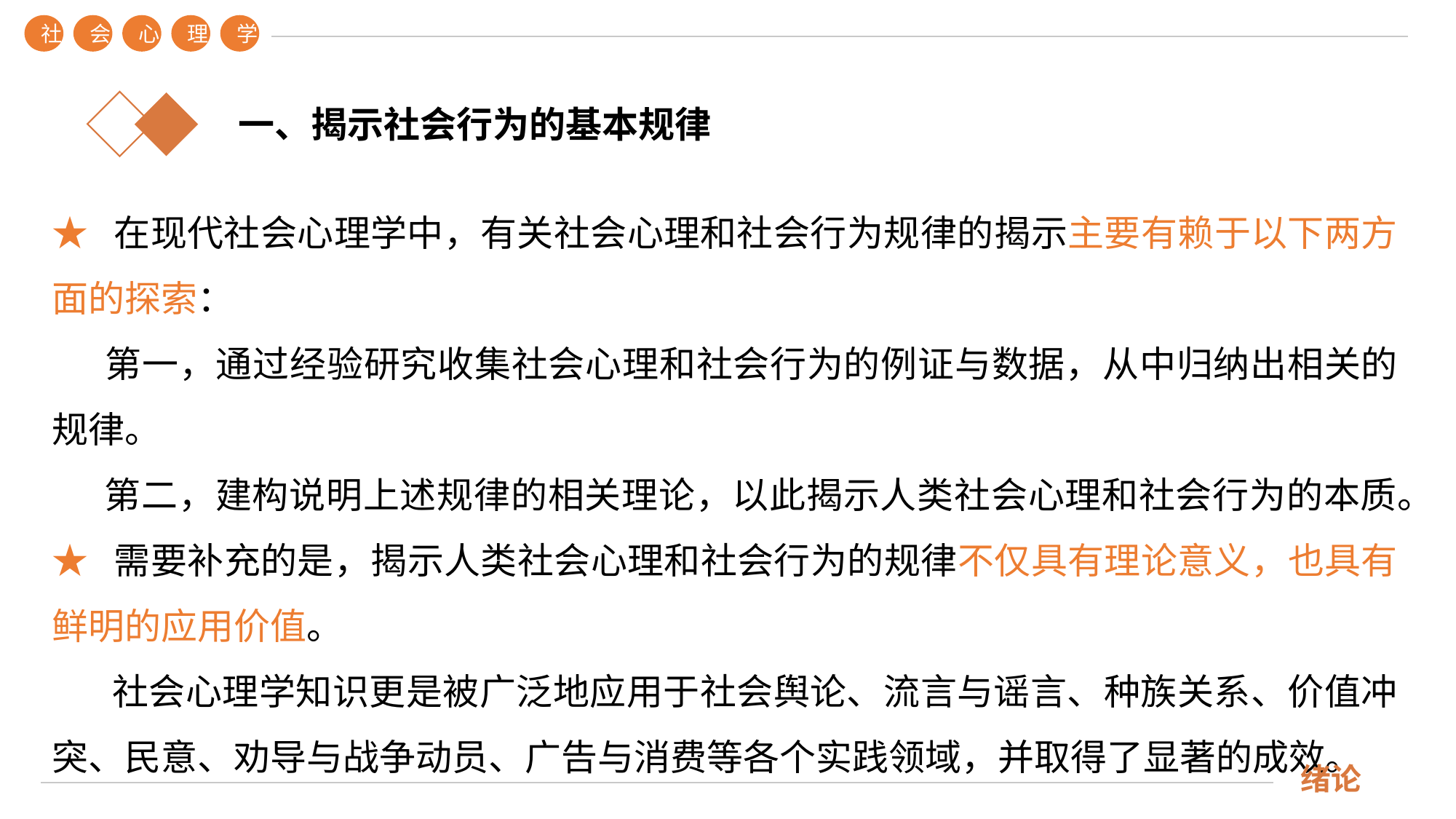

社
会
心
理
学
绪论

一、揭示社会行为的基本规律
★  在现代社会心理学中，有关社会心理和社会行为规律的揭示主要有赖于以下两方面的探索：
     第一，通过经验研究收集社会心理和社会行为的例证与数据，从中归纳出相关的规律。
     第二，建构说明上述规律的相关理论，以此揭示人类社会心理和社会行为的本质。
★  需要补充的是，揭示人类社会心理和社会行为的规律不仅具有理论意义，也具有鲜明的应用价值。
      社会心理学知识更是被广泛地应用于社会舆论、流言与谣言、种族关系、价值冲突、民意、劝导与战争动员、广告与消费等各个实践领域，并取得了显著的成效。